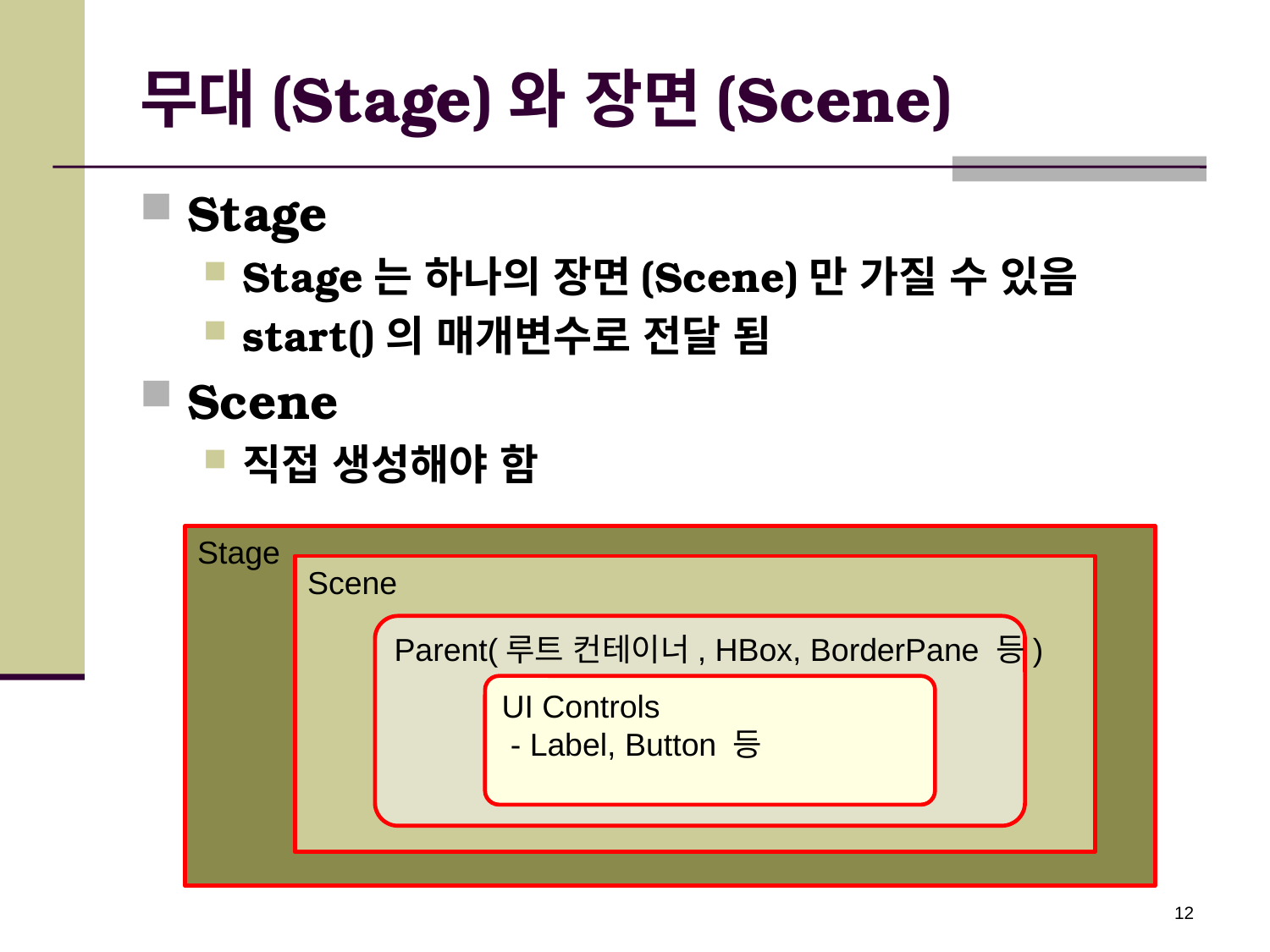

# 무대(Stage)와 장면(Scene)
Stage
Stage는 하나의 장면(Scene)만 가질 수 있음
start()의 매개변수로 전달 됨
Scene
직접 생성해야 함
Stage
Scene
Parent(루트 컨테이너, HBox, BorderPane 등)
UI Controls
 - Label, Button 등
12